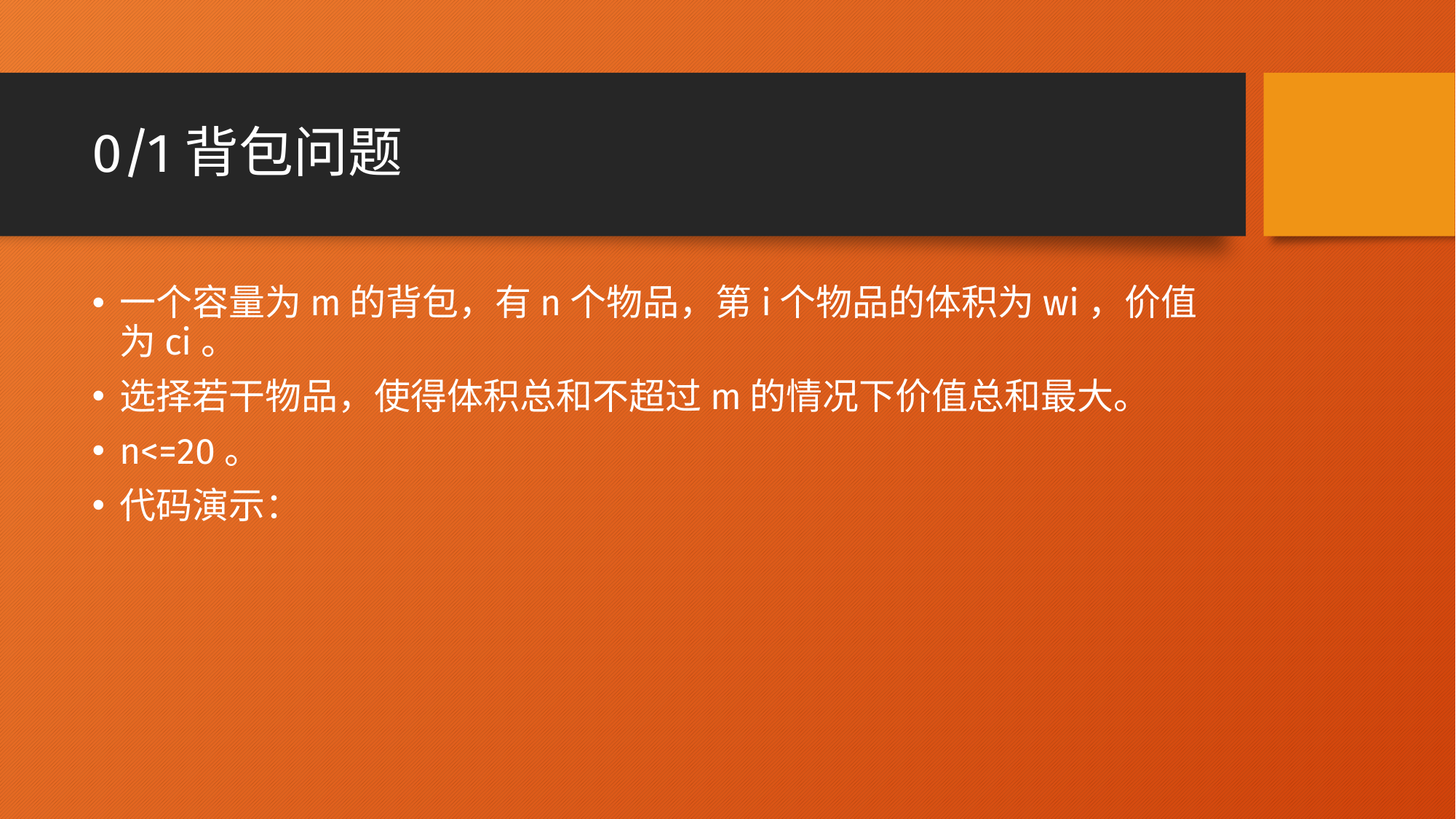

# 0/1背包问题
一个容量为m的背包，有n个物品，第i个物品的体积为wi，价值为ci。
选择若干物品，使得体积总和不超过m的情况下价值总和最大。
n<=20。
代码演示：